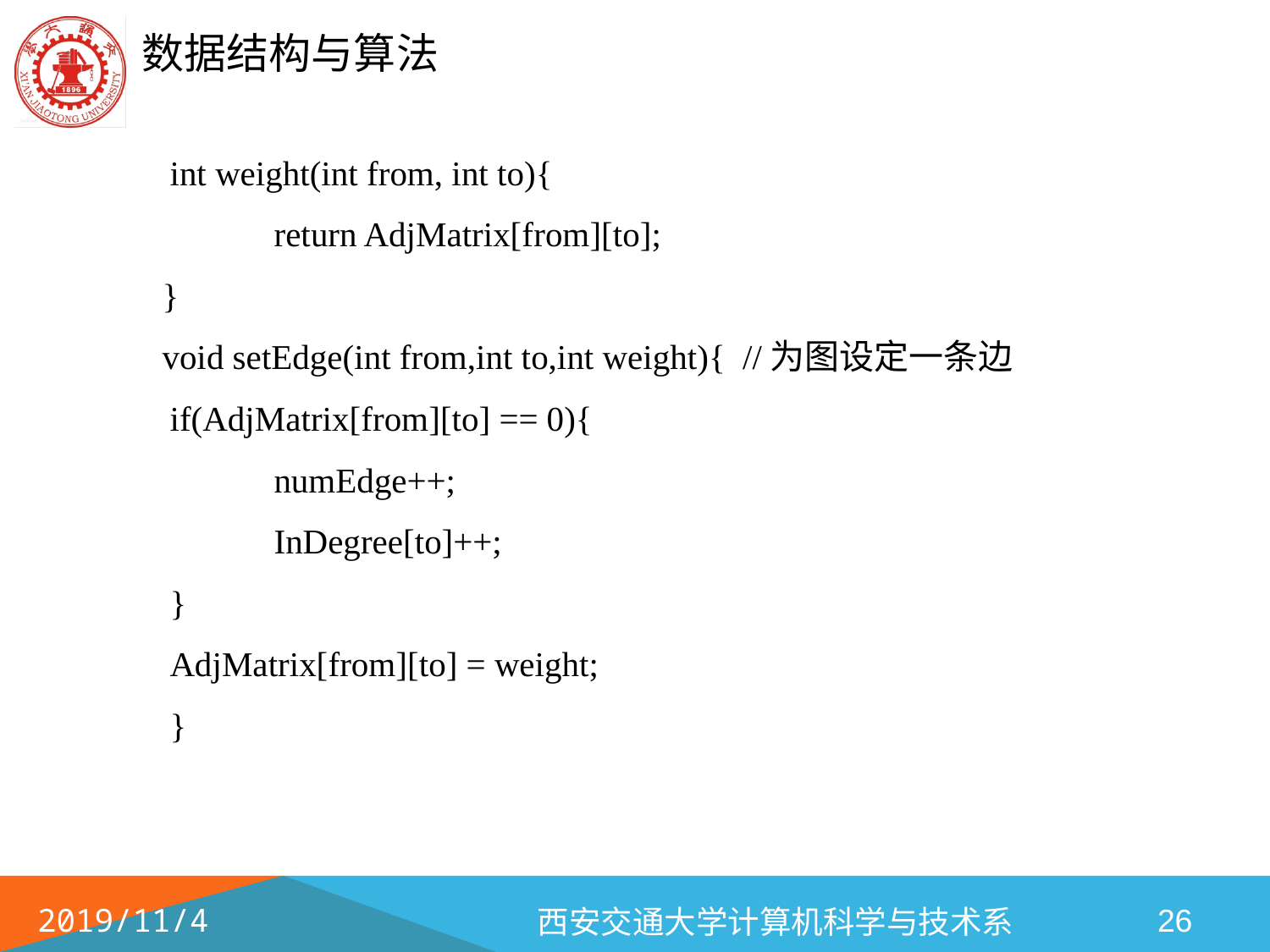

int weight(int from, int to){
        	return AdjMatrix[from][to];
    }
    void setEdge(int from,int to,int weight){  //为图设定一条边
		if(AdjMatrix[from][to] == 0){
            		numEdge++;
            		InDegree[to]++;
		}
		AdjMatrix[from][to] = weight;
	}